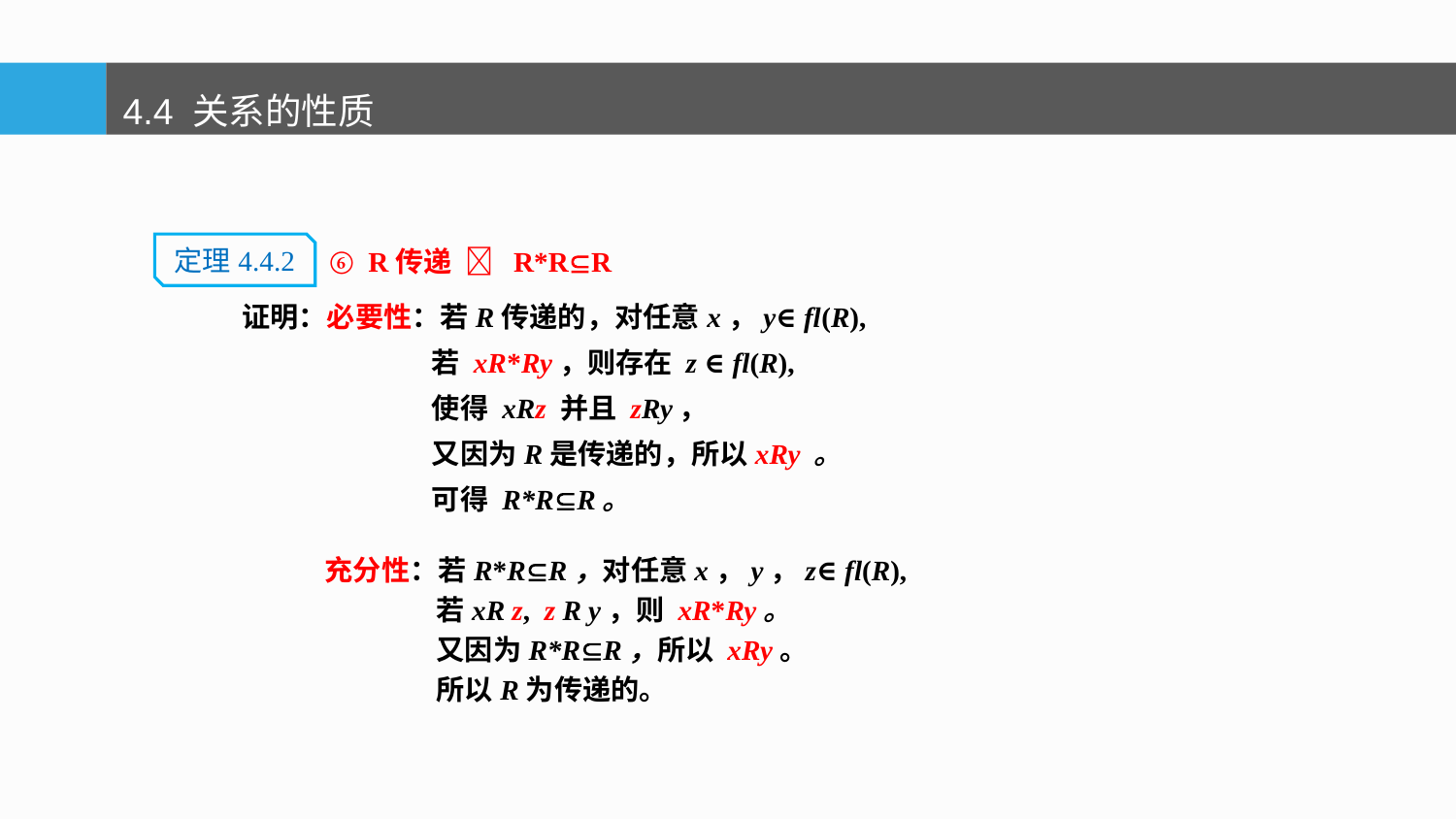

4.4 关系的性质

⑥  R传递  ⇔  R*R⊆R
定理4.4.2
证明：必要性：若R传递的，对任意x，y∈ fl(R),
                            若 xR*Ry，则存在 z ∈ fl(R),
                            使得 xRz 并且 zRy，
                            又因为R是传递的，所以xRy 。
                            可得 R*R⊆R。
充分性：若R*R⊆R，对任意x，y，z∈ fl(R),
                若xR z,  z R y，则 xR*Ry。
                又因为R*R⊆R，所以 xRy。
                所以R为传递的。